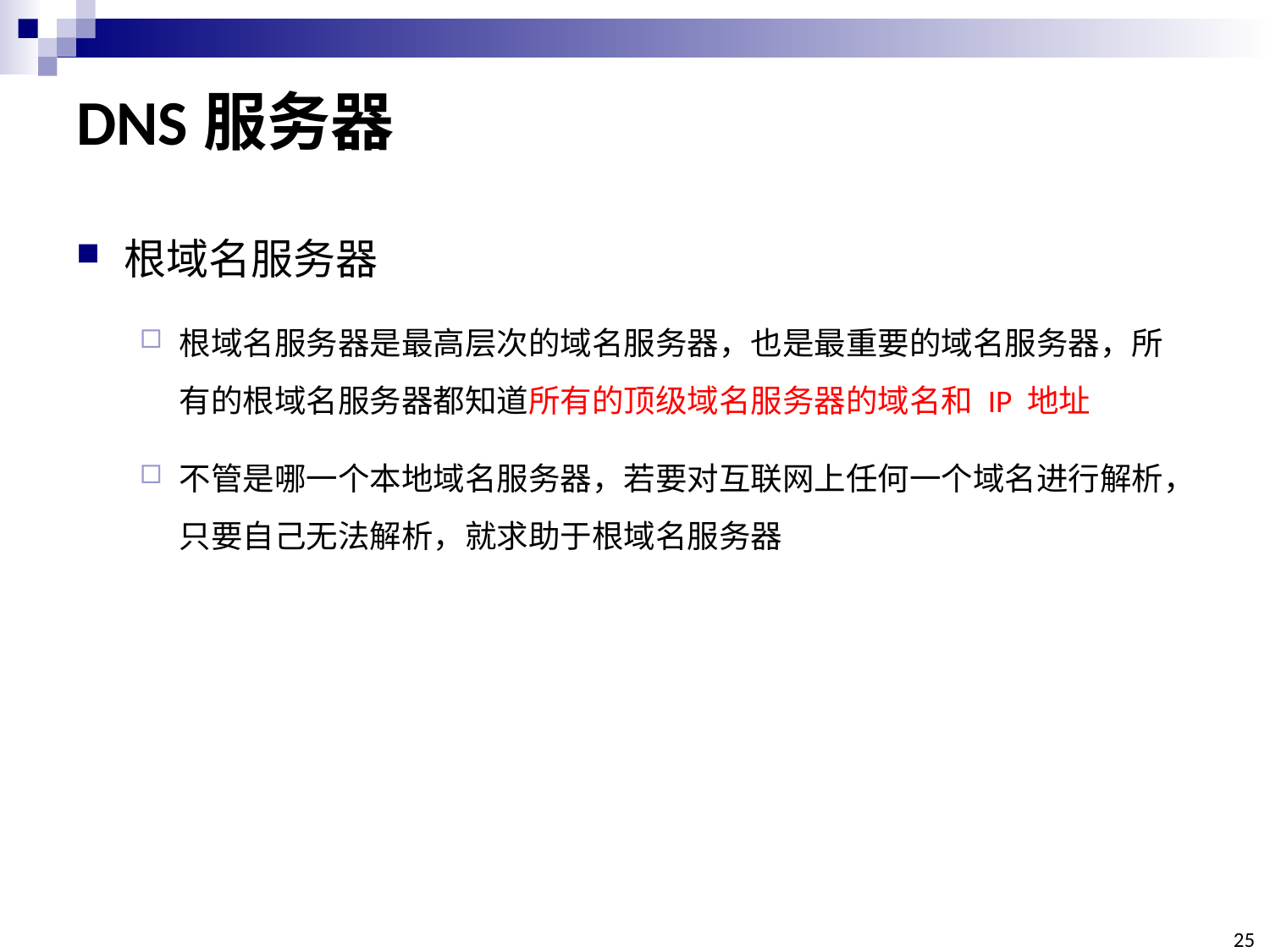

# DNS服务器
根域名服务器
根域名服务器是最高层次的域名服务器，也是最重要的域名服务器，所有的根域名服务器都知道所有的顶级域名服务器的域名和 IP 地址
不管是哪一个本地域名服务器，若要对互联网上任何一个域名进行解析，只要自己无法解析，就求助于根域名服务器
25